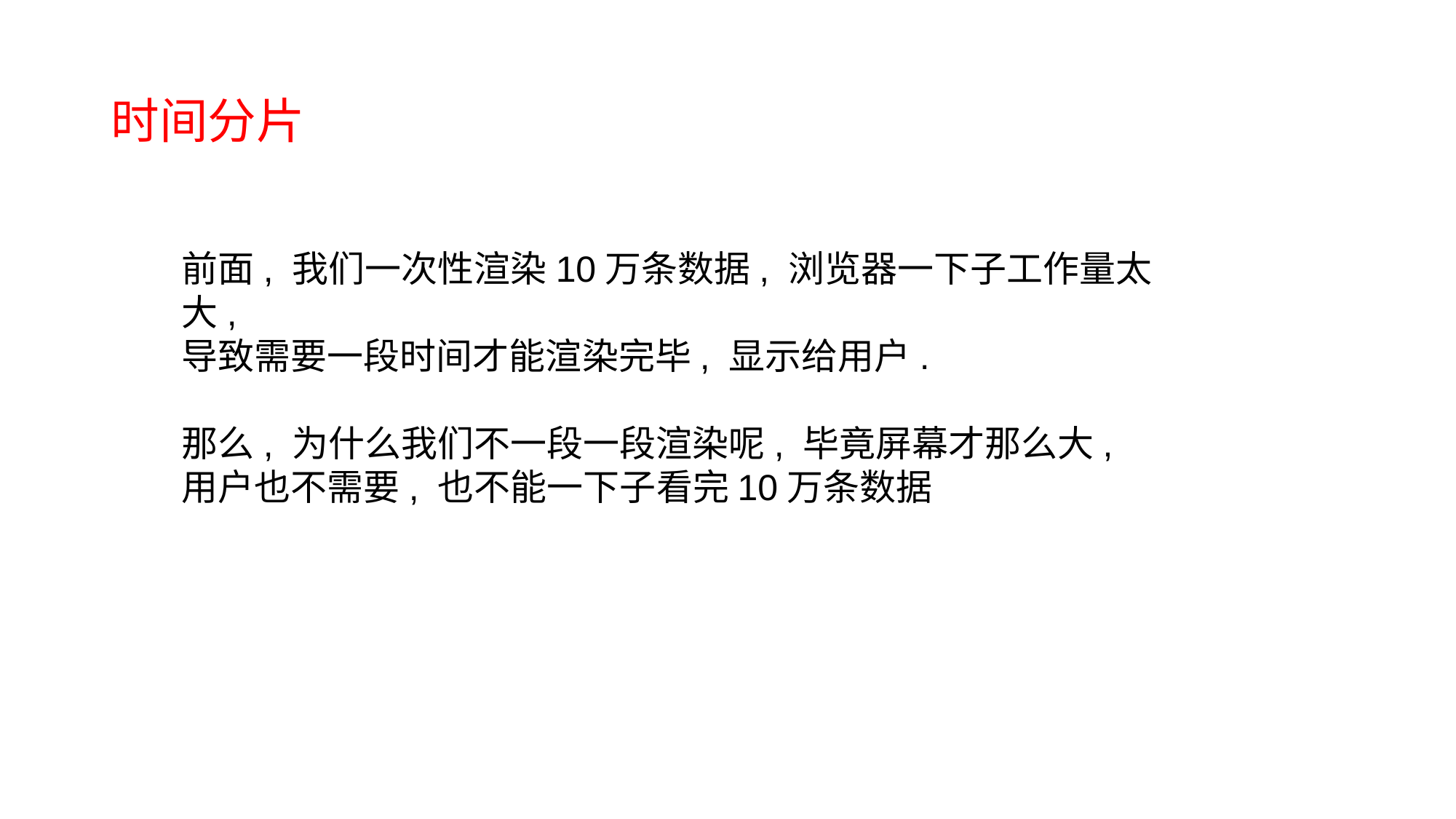

# 时间分片
前面, 我们一次性渲染10万条数据, 浏览器一下子工作量太大,
导致需要一段时间才能渲染完毕, 显示给用户.

那么, 为什么我们不一段一段渲染呢, 毕竟屏幕才那么大, 用户也不需要, 也不能一下子看完10万条数据